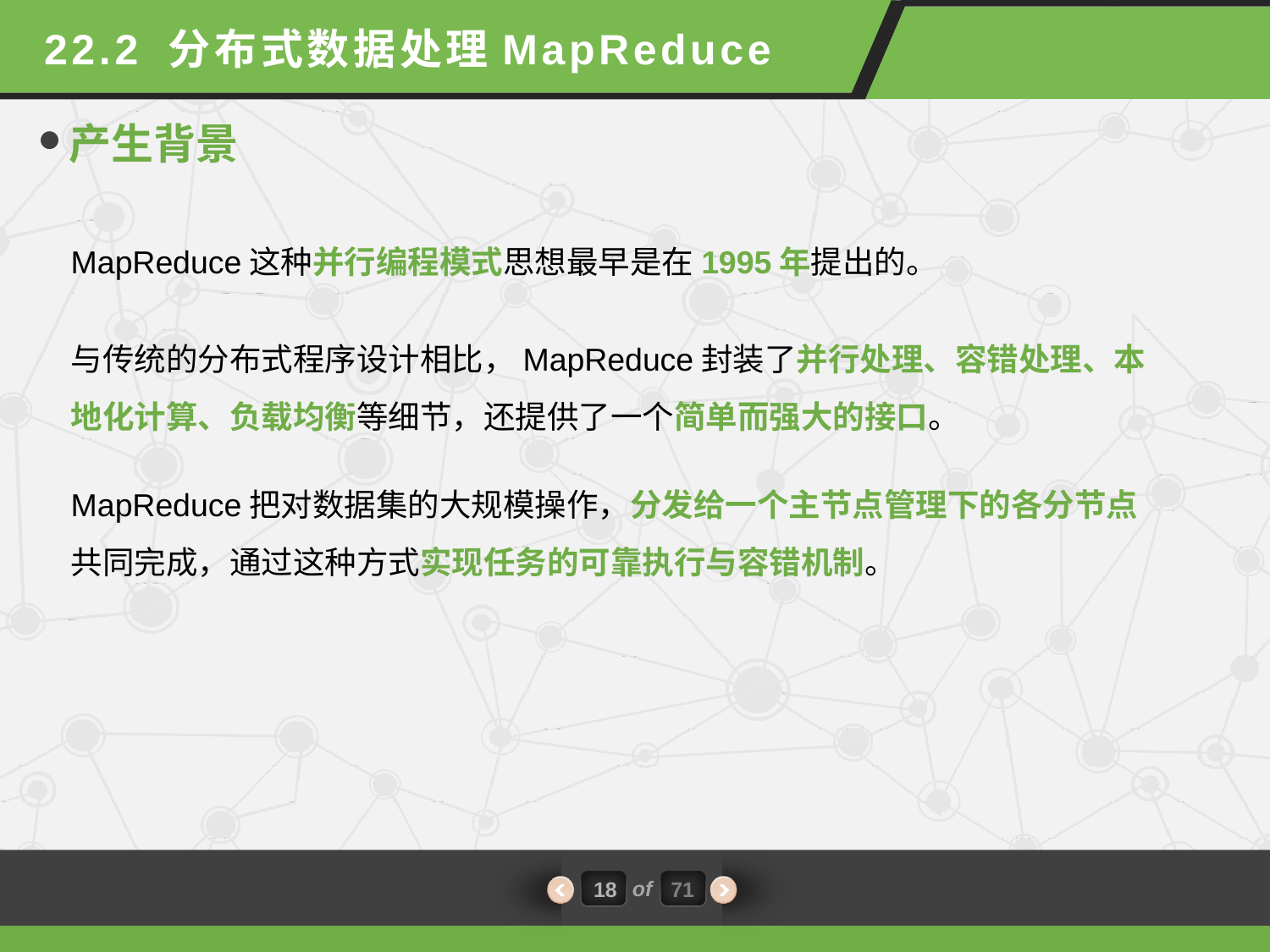

22.2 分布式数据处理MapReduce
产生背景

MapReduce这种并行编程模式思想最早是在1995年提出的。
与传统的分布式程序设计相比，MapReduce封装了并行处理、容错处理、本地化计算、负载均衡等细节，还提供了一个简单而强大的接口。
MapReduce把对数据集的大规模操作，分发给一个主节点管理下的各分节点共同完成，通过这种方式实现任务的可靠执行与容错机制。
18